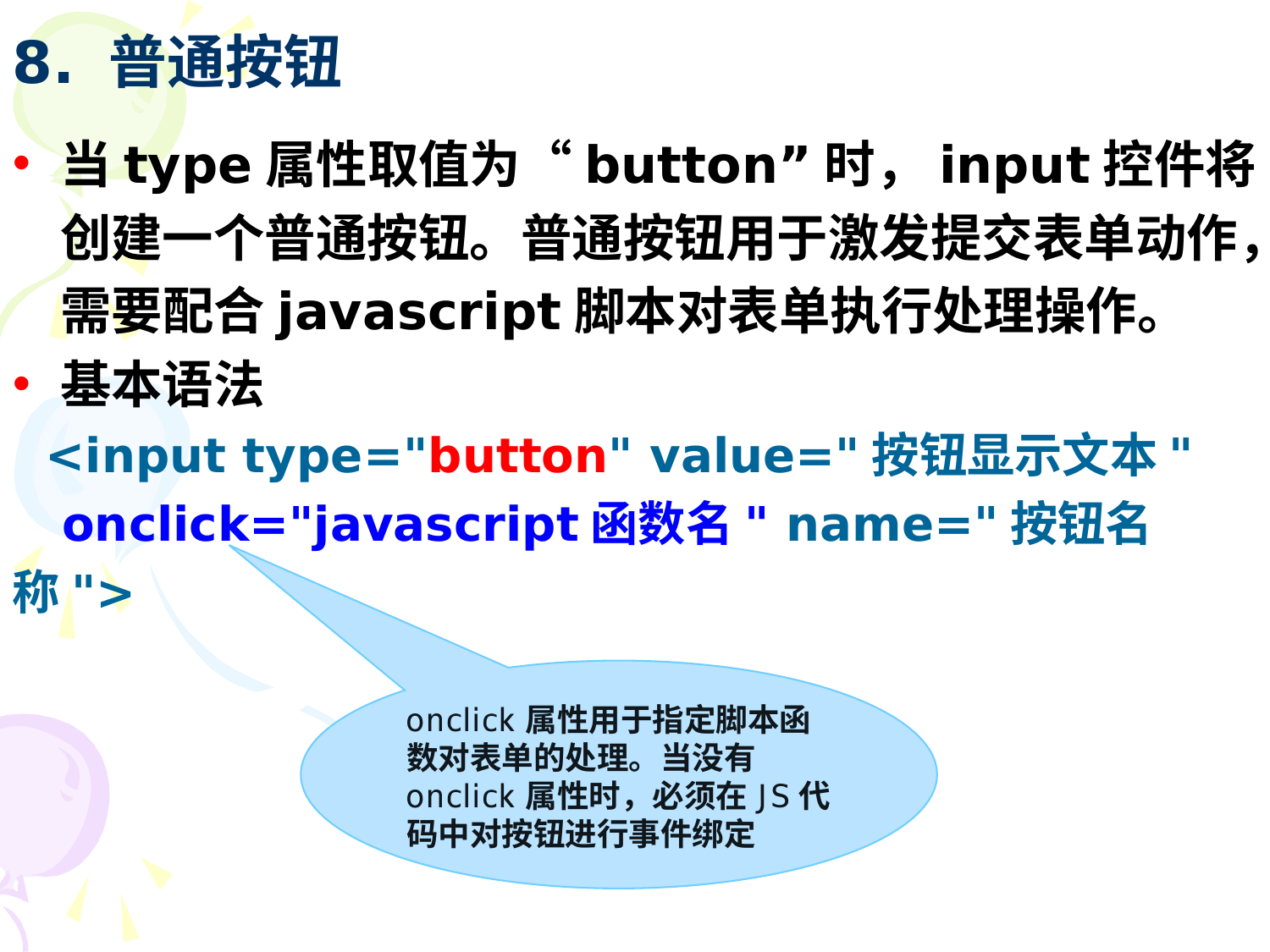

# 8. 普通按钮
当type属性取值为“button”时，input控件将创建一个普通按钮。普通按钮用于激发提交表单动作，需要配合javascript脚本对表单执行处理操作。
基本语法
  <input type="button" value="按钮显示文本"
   onclick="javascript函数名" name="按钮名称">
onclick属性用于指定脚本函数对表单的处理。当没有onclick属性时，必须在JS代码中对按钮进行事件绑定